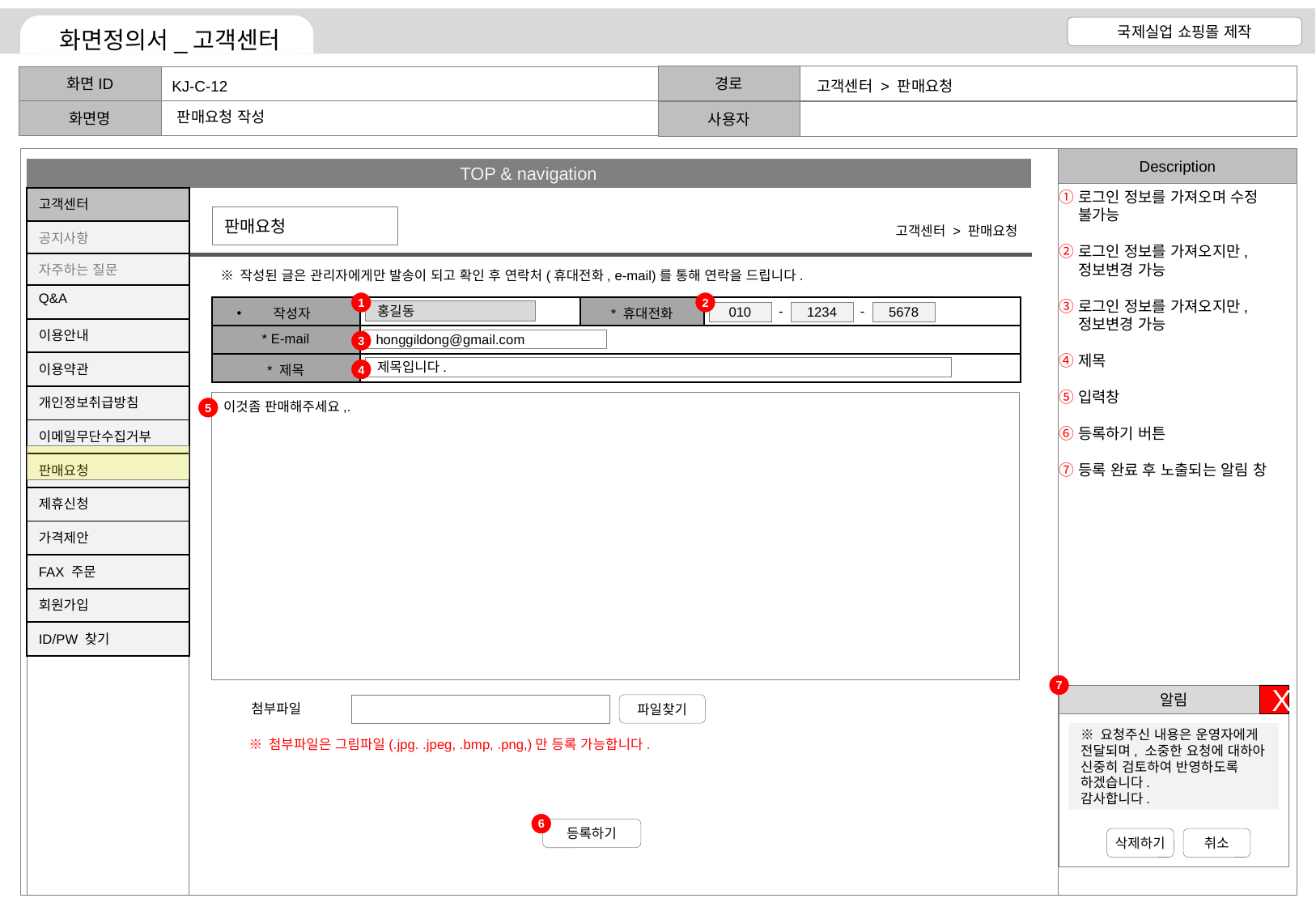

KJ-C-12
고객센터 > 판매요청
판매요청 작성
로그인 정보를 가져오며 수정 불가능

로그인 정보를 가져오지만, 정보변경 가능

로그인 정보를 가져오지만, 정보변경 가능

제목

입력창

등록하기 버튼

등록 완료 후 노출되는 알림 창
판매요청
고객센터 > 판매요청
※ 작성된 글은 관리자에게만 발송이 되고 확인 후 연락처(휴대전화, e-mail)를 통해 연락을 드립니다.
1
2
| 작성자 |  | \* 휴대전화 |  |
| --- | --- | --- | --- |
| \* E-mail |  |  |  |
| \* 제목 |  |  |  |
-
-
홍길동
010
1234
5678
honggildong@gmail.com
3
제목입니다.
4
이것좀 판매해주세요,.
5

7
알림
X
첨부파일

파일찾기

※ 요청주신 내용은 운영자에게 전달되며, 소중한 요청에 대하아 신중히 검토하여 반영하도록 하겠습니다.
감사합니다.
※ 첨부파일은 그림파일(.jpg. .jpeg, .bmp, .png,)만 등록 가능합니다.
6
등록하기
삭제하기
취소